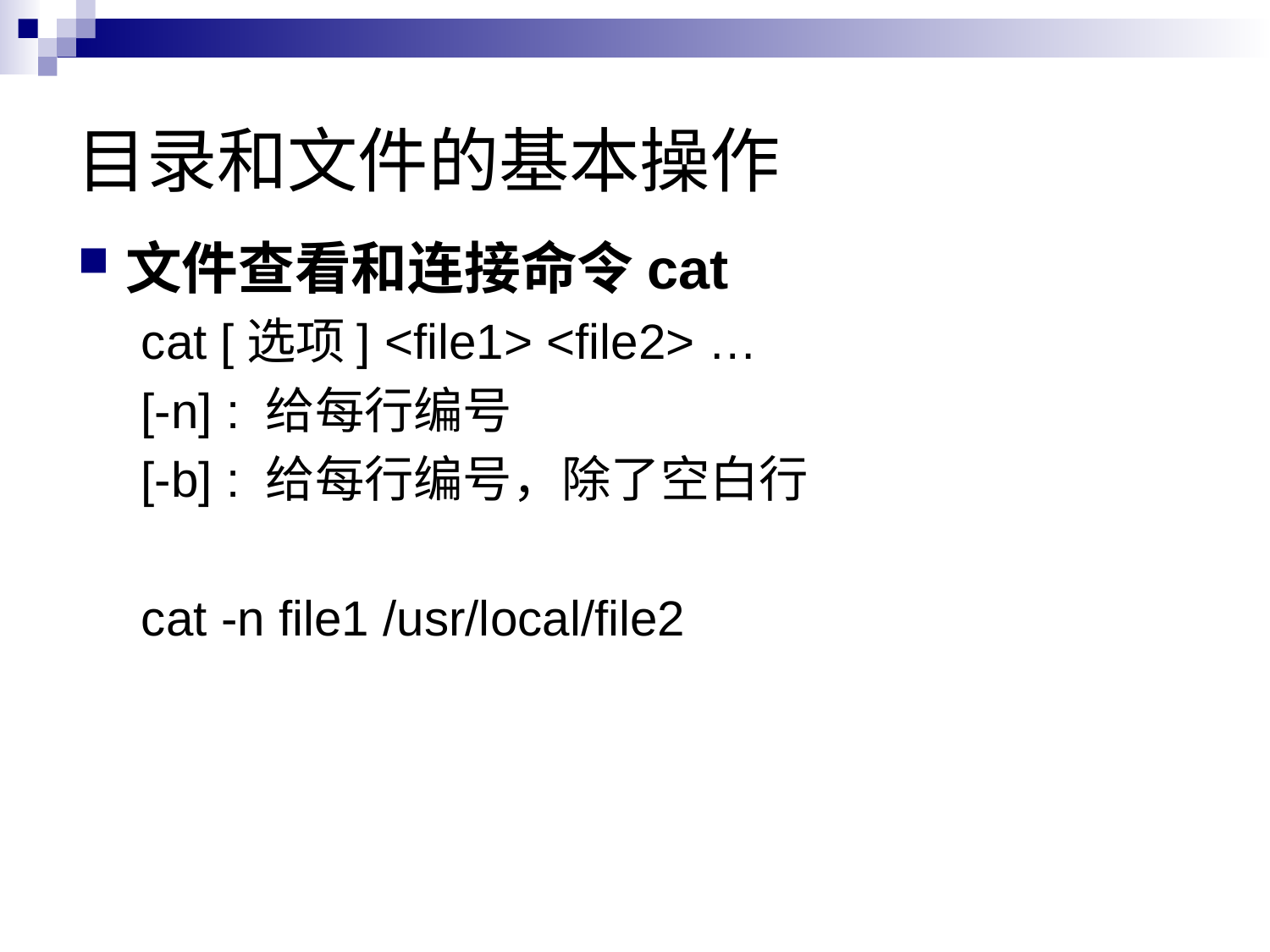

# 目录和文件的基本操作
文件查看和连接命令cat
cat [选项] <file1> <file2> …
[-n] : 给每行编号
[-b] : 给每行编号，除了空白行

cat -n file1 /usr/local/file2